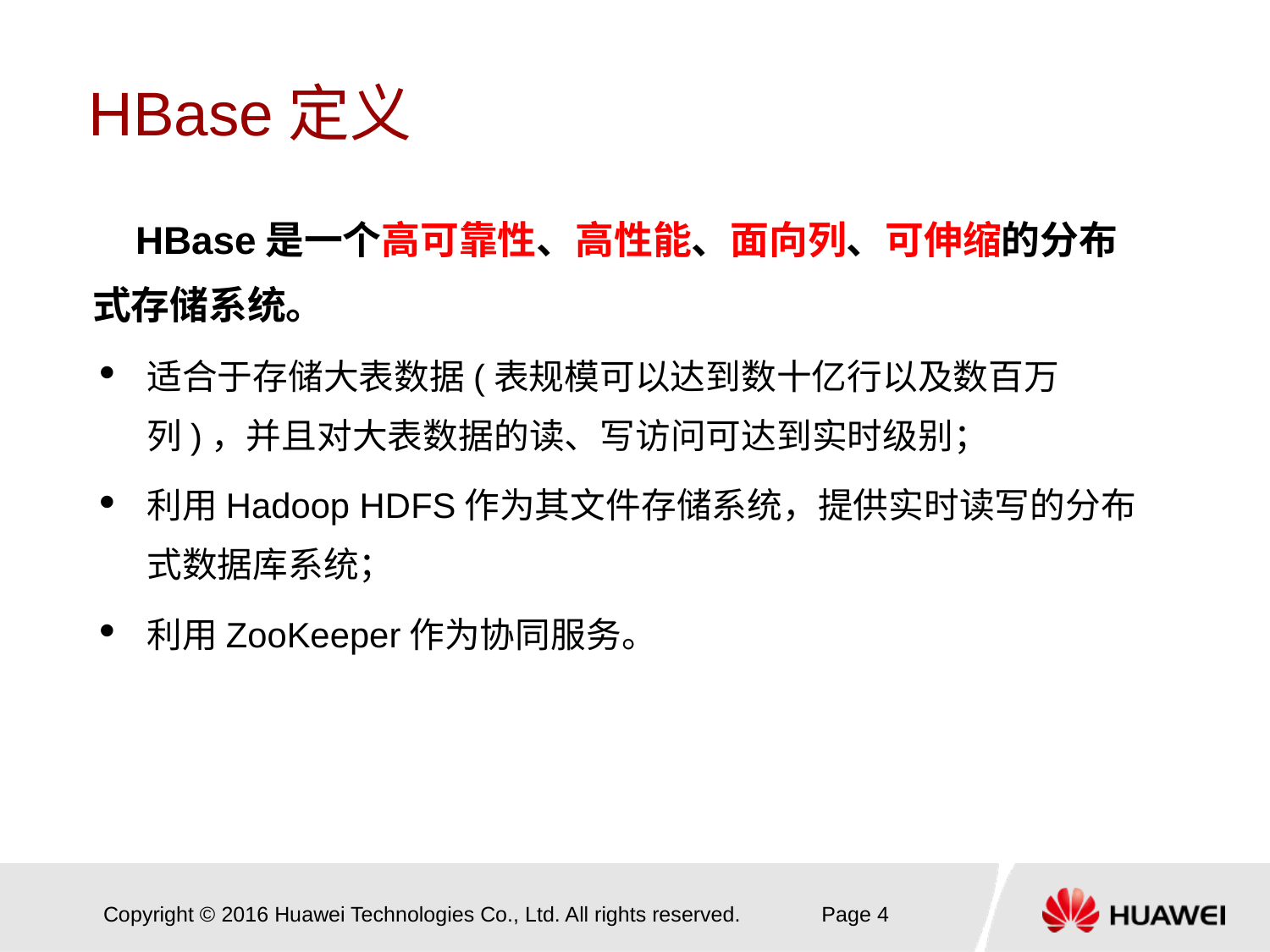

# HBase定义
    HBase是一个高可靠性、高性能、面向列、可伸缩的分布式存储系统。
适合于存储大表数据(表规模可以达到数十亿行以及数百万列)，并且对大表数据的读、写访问可达到实时级别；
利用Hadoop HDFS作为其文件存储系统，提供实时读写的分布式数据库系统；
利用ZooKeeper作为协同服务。